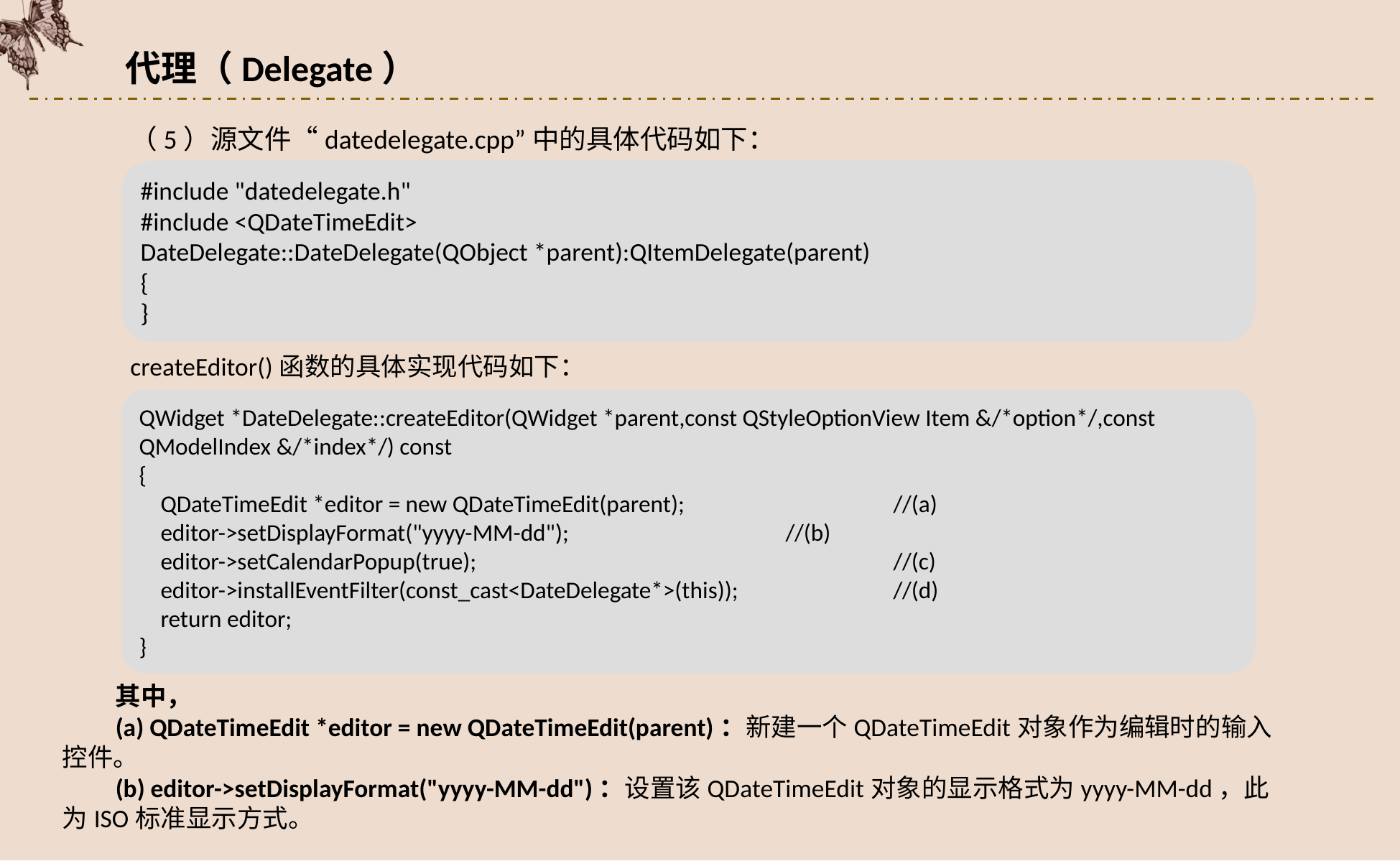

代理（Delegate）
（5）源文件“datedelegate.cpp”中的具体代码如下：
#include "datedelegate.h"
#include <QDateTimeEdit>
DateDelegate::DateDelegate(QObject *parent):QItemDelegate(parent)
{
}
createEditor()函数的具体实现代码如下：
QWidget *DateDelegate::createEditor(QWidget *parent,const QStyleOptionView Item &/*option*/,const QModelIndex &/*index*/) const
{
    QDateTimeEdit *editor = new QDateTimeEdit(parent);		//(a)
    editor->setDisplayFormat("yyyy-MM-dd");			//(b)
    editor->setCalendarPopup(true);				//(c)
    editor->installEventFilter(const_cast<DateDelegate*>(this));		//(d)
    return editor;
}
其中，
(a) QDateTimeEdit *editor = new QDateTimeEdit(parent)：新建一个QDateTimeEdit对象作为编辑时的输入控件。
(b) editor->setDisplayFormat("yyyy-MM-dd")：设置该QDateTimeEdit对象的显示格式为yyyy-MM-dd，此为ISO标准显示方式。